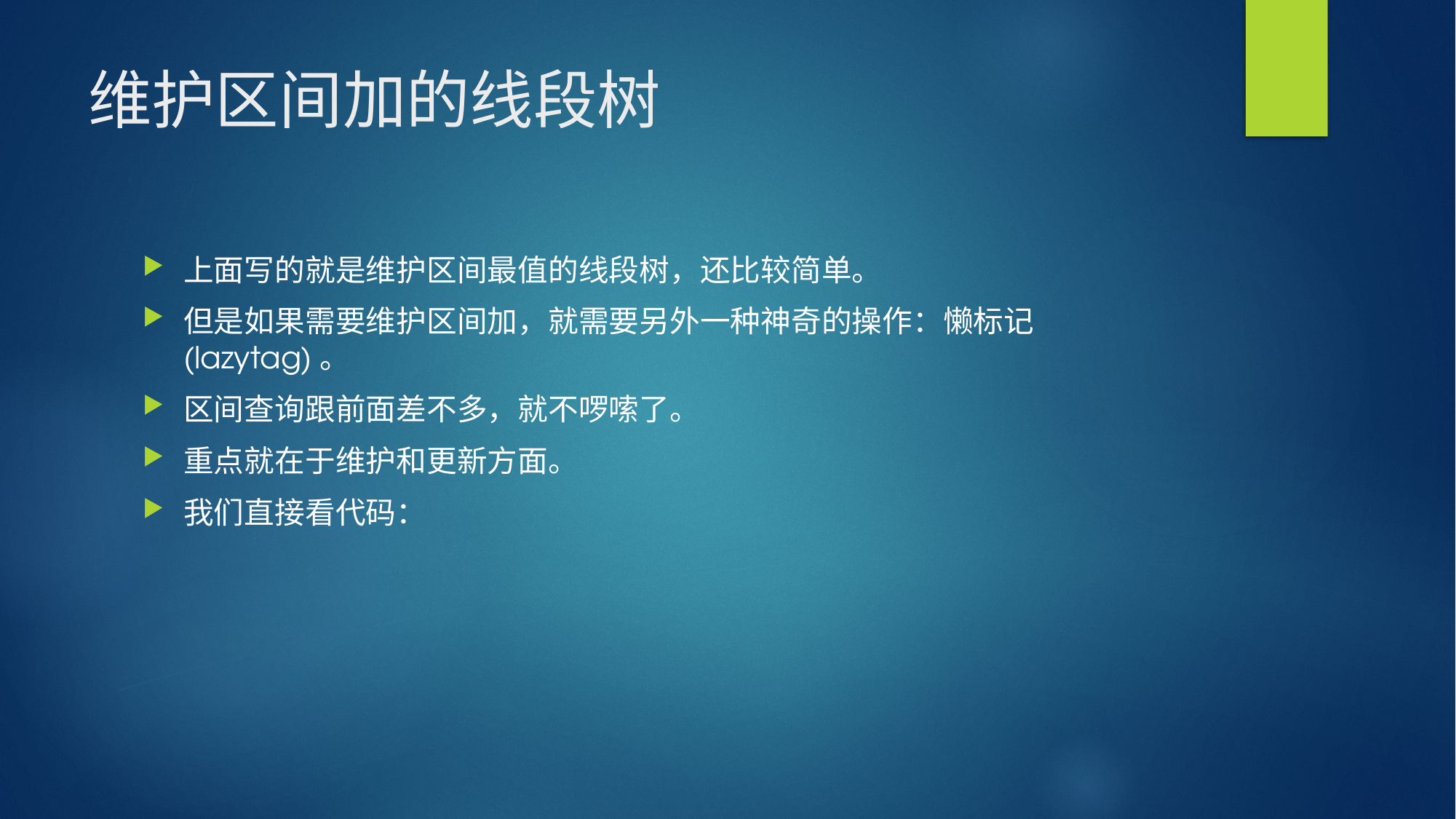

# 维护区间加的线段树
上面写的就是维护区间最值的线段树，还比较简单。
但是如果需要维护区间加，就需要另外一种神奇的操作：懒标记(lazytag)。
区间查询跟前面差不多，就不啰嗦了。
重点就在于维护和更新方面。
我们直接看代码：